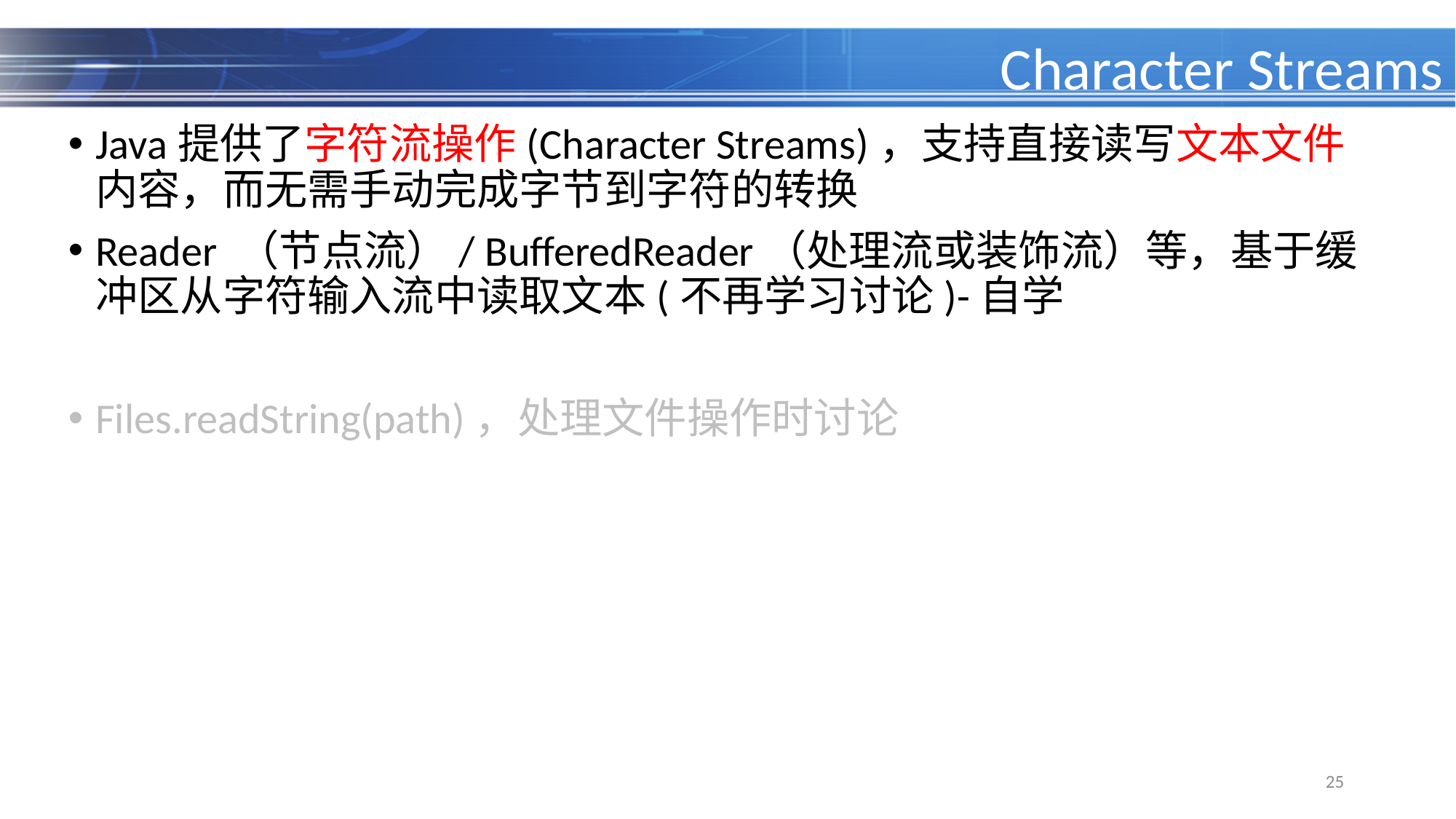

# Character Streams
Java提供了字符流操作(Character Streams)，支持直接读写文本文件内容，而无需手动完成字节到字符的转换
Reader （节点流）/ BufferedReader（处理流或装饰流）等，基于缓冲区从字符输入流中读取文本(不再学习讨论)-自学

Files.readString(path)，处理文件操作时讨论

25